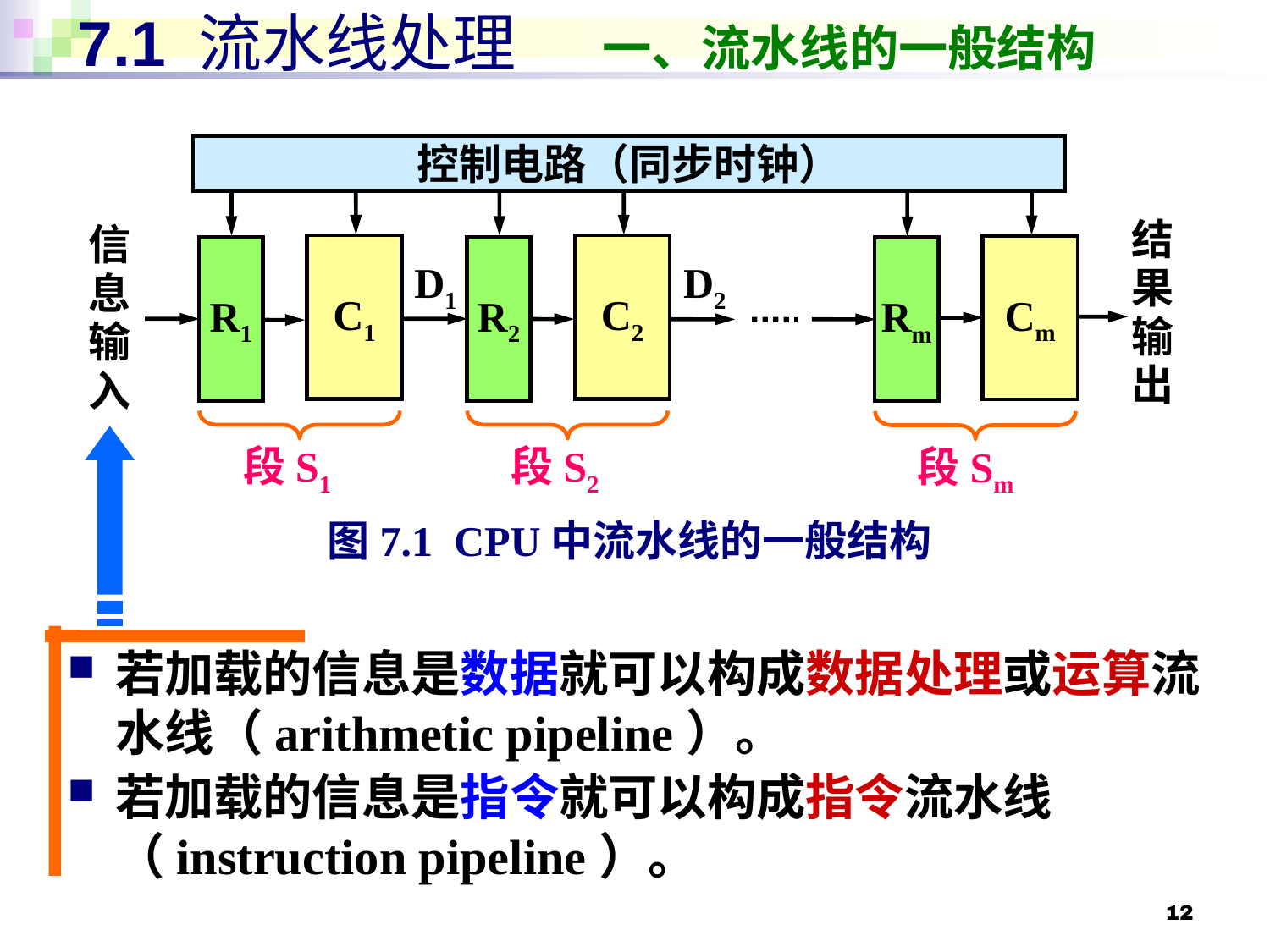

# 7.1 流水线处理      一、流水线的一般结构
控制电路（同步时钟）

结果输出
信息输入
C1
C2
Cm
R1
R2
Rm
D1
D2

段S1
段S2
段Sm

图7.1  CPU中流水线的一般结构

若加载的信息是数据就可以构成数据处理或运算流水线（arithmetic pipeline）。
若加载的信息是指令就可以构成指令流水线（instruction pipeline）。
12